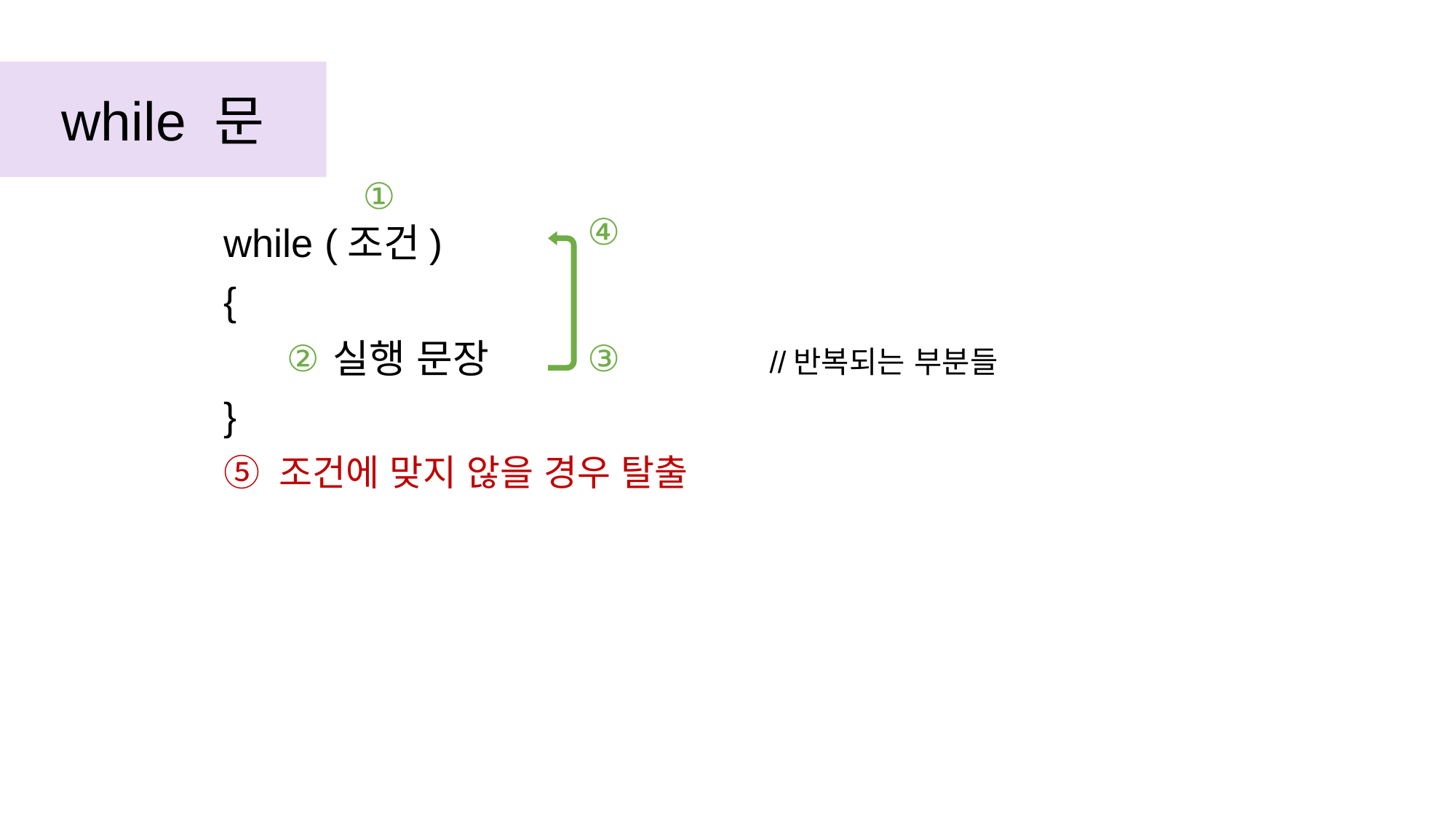

while 문
①
④
while (조건)
{
	실행 문장 			//반복되는 부분들
}
⑤ 조건에 맞지 않을 경우 탈출

②
③